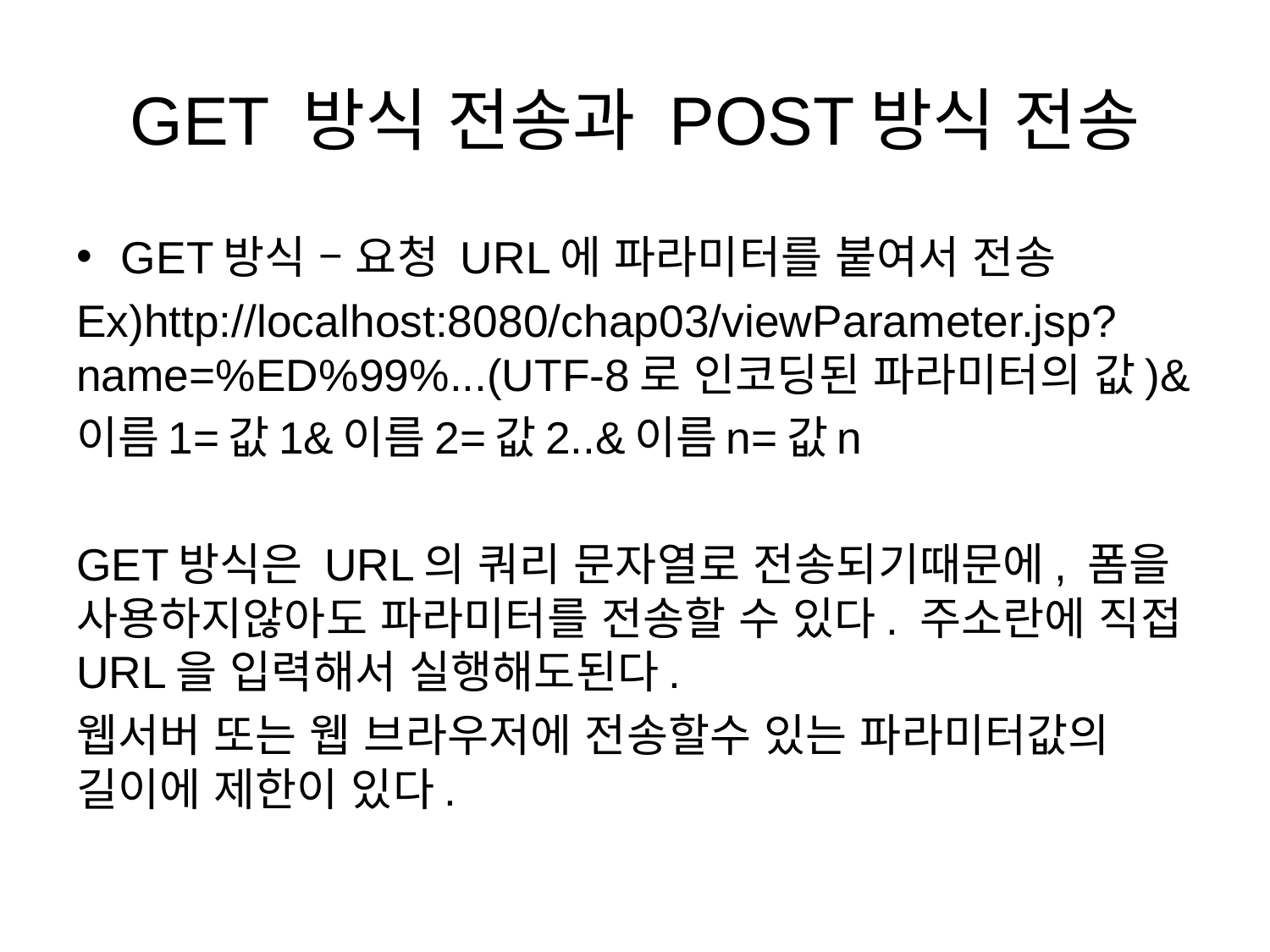

# GET 방식 전송과 POST방식 전송
GET방식 – 요청 URL에 파라미터를 붙여서 전송
Ex)http://localhost:8080/chap03/viewParameter.jsp?name=%ED%99%...(UTF-8로 인코딩된 파라미터의 값)&
이름1=값1&이름2=값2..&이름n=값n

GET방식은 URL의 쿼리 문자열로 전송되기때문에, 폼을 사용하지않아도 파라미터를 전송할 수 있다. 주소란에 직접 URL을 입력해서 실행해도된다.
웹서버 또는 웹 브라우저에 전송할수 있는 파라미터값의 길이에 제한이 있다.